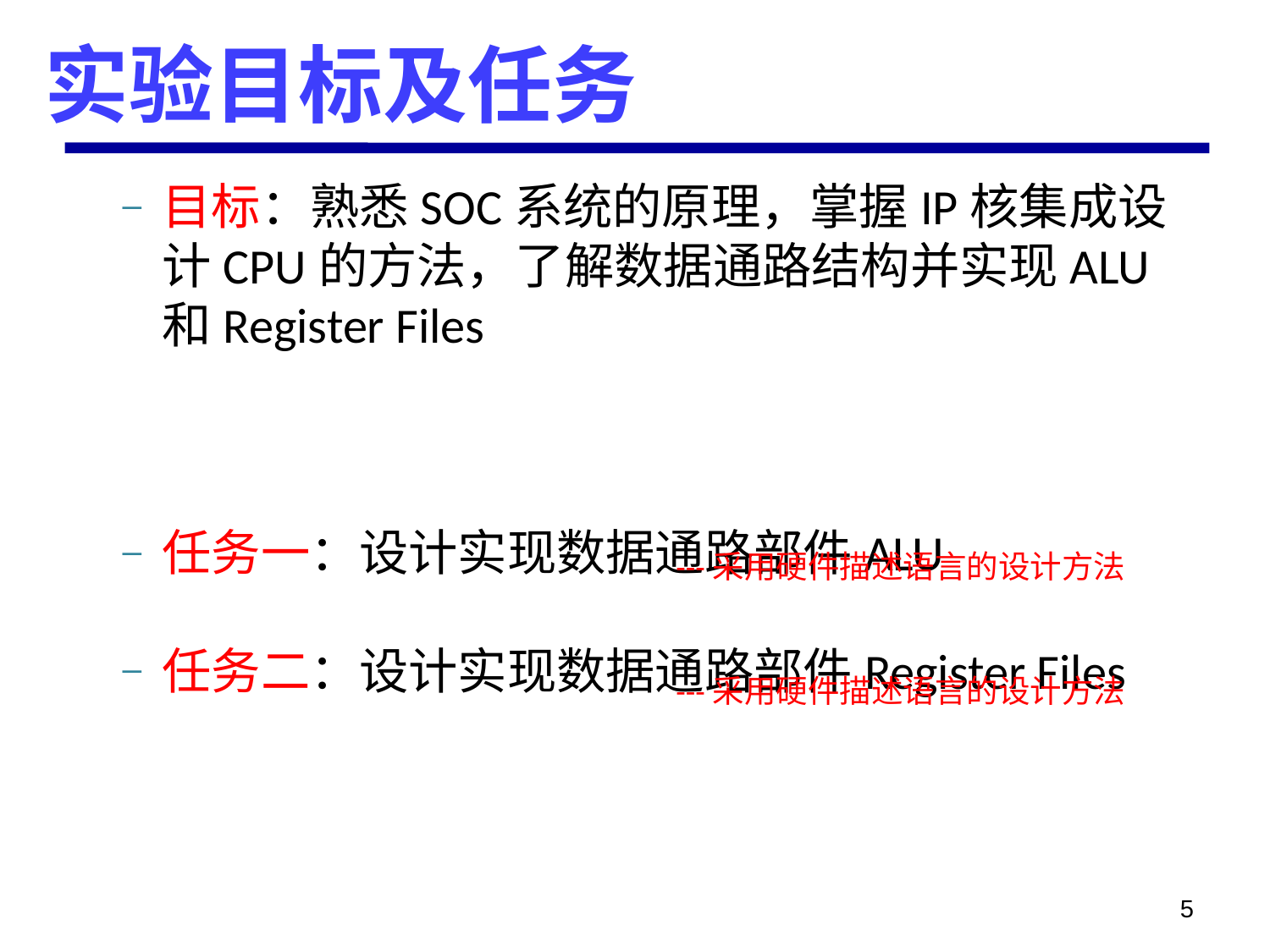

# 实验目标及任务

目标：熟悉SOC系统的原理，掌握IP核集成设计CPU的方法，了解数据通路结构并实现ALU和Register Files

任务一：设计实现数据通路部件ALU

任务二：设计实现数据通路部件Register Files

---采用硬件描述语言的设计方法
---采用硬件描述语言的设计方法
5